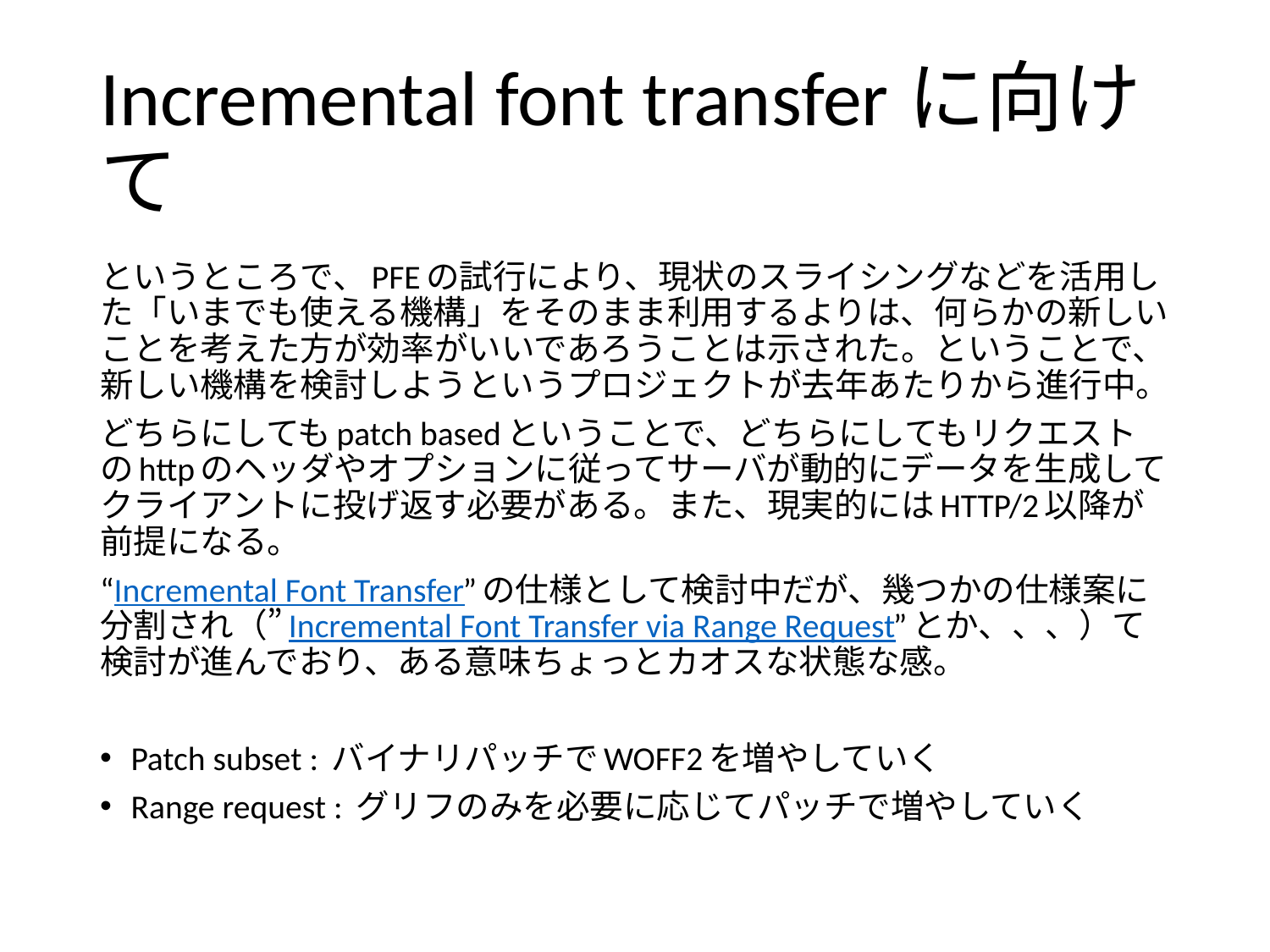

# Incremental font transferに向けて
というところで、PFEの試行により、現状のスライシングなどを活用した「いまでも使える機構」をそのまま利用するよりは、何らかの新しいことを考えた方が効率がいいであろうことは示された。ということで、新しい機構を検討しようというプロジェクトが去年あたりから進行中。
どちらにしてもpatch basedということで、どちらにしてもリクエストのhttpのヘッダやオプションに従ってサーバが動的にデータを生成してクライアントに投げ返す必要がある。また、現実的にはHTTP/2以降が前提になる。
“Incremental Font Transfer”の仕様として検討中だが、幾つかの仕様案に分割され（”Incremental Font Transfer via Range Request”とか、、、）て検討が進んでおり、ある意味ちょっとカオスな状態な感。

Patch subset : バイナリパッチでWOFF2を増やしていく
Range request : グリフのみを必要に応じてパッチで増やしていく